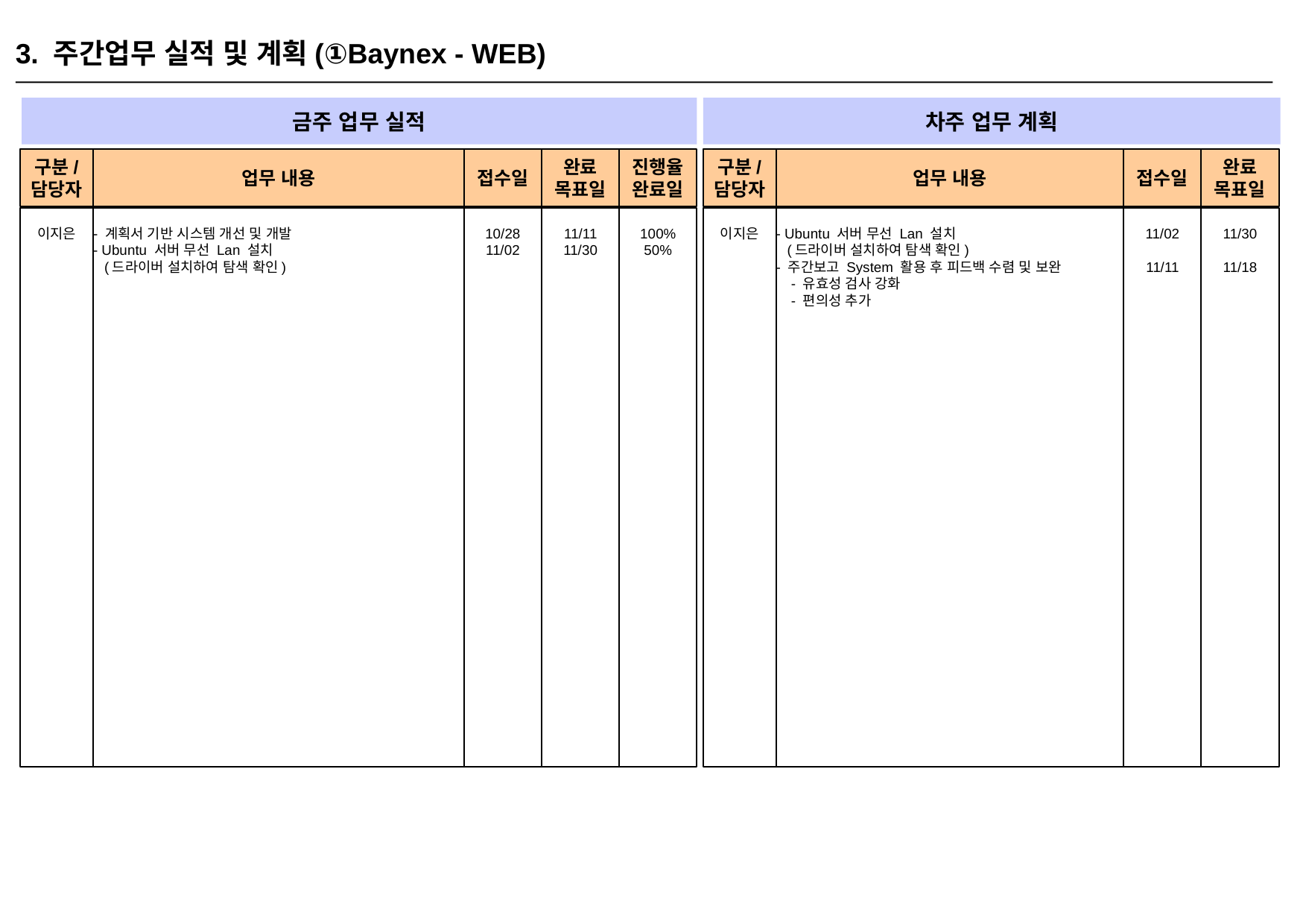

3. 주간업무 실적 및 계획(①Baynex - WEB)

금주 업무 실적
차주 업무 계획
구분/
담당자
업무 내용
접수일
완료
목표일
진행율
완료일
구분/
담당자
업무 내용
접수일
완료
목표일
이지은
- 계획서 기반 시스템 개선 및 개발
- Ubuntu 서버 무선 Lan 설치
  (드라이버 설치하여 탐색 확인)
10/28
11/02
11/11
11/30
100%
50%
이지은
- Ubuntu 서버 무선 Lan 설치
  (드라이버 설치하여 탐색 확인)
- 주간보고 System 활용 후 피드백 수렴 및 보완
   - 유효성 검사 강화
   - 편의성 추가
11/02
11/11
11/30
11/18